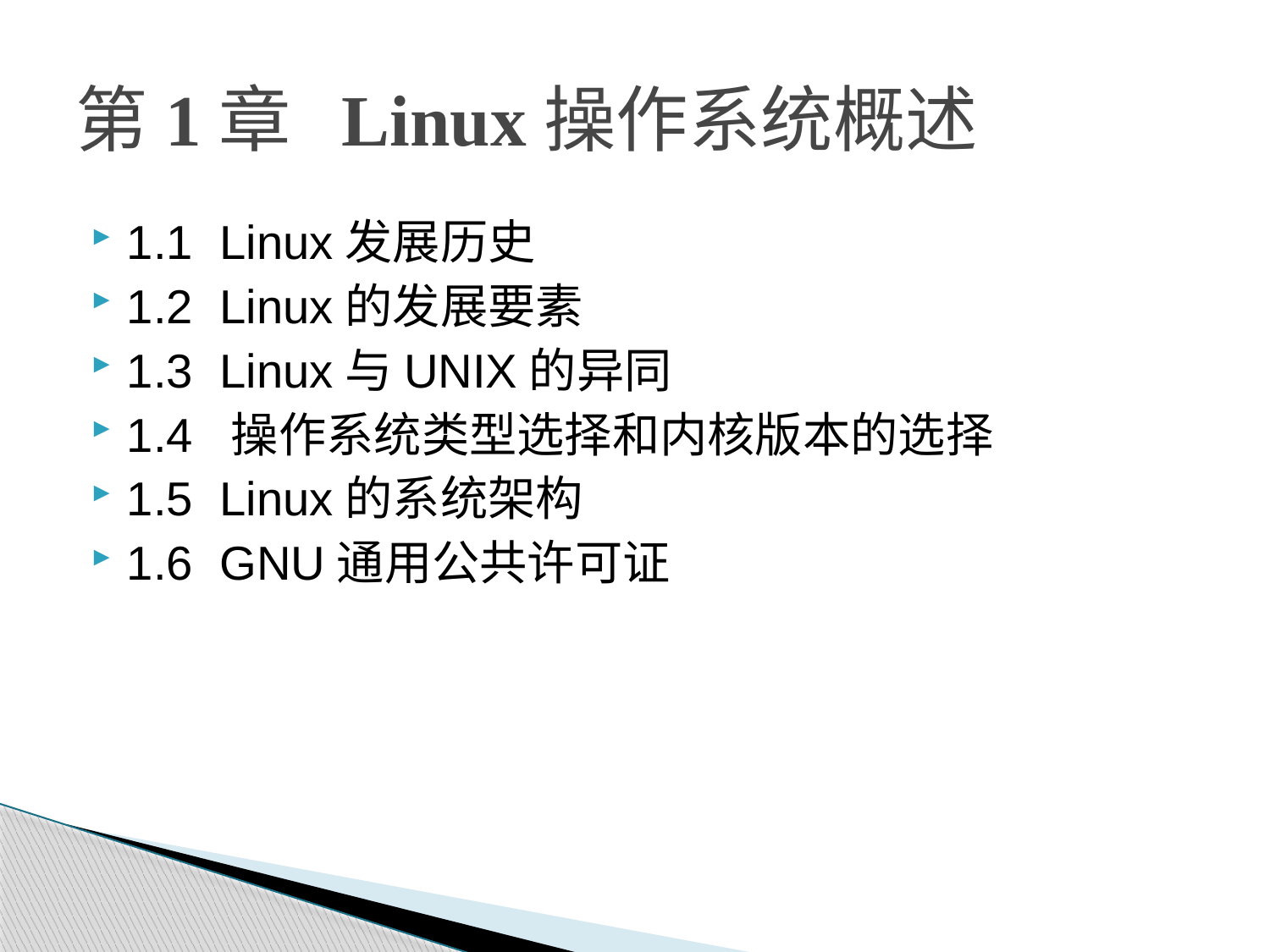

# 第1章  Linux操作系统概述
1.1  Linux发展历史
1.2  Linux的发展要素
1.3  Linux与UNIX的异同
1.4  操作系统类型选择和内核版本的选择
1.5  Linux的系统架构
1.6  GNU通用公共许可证